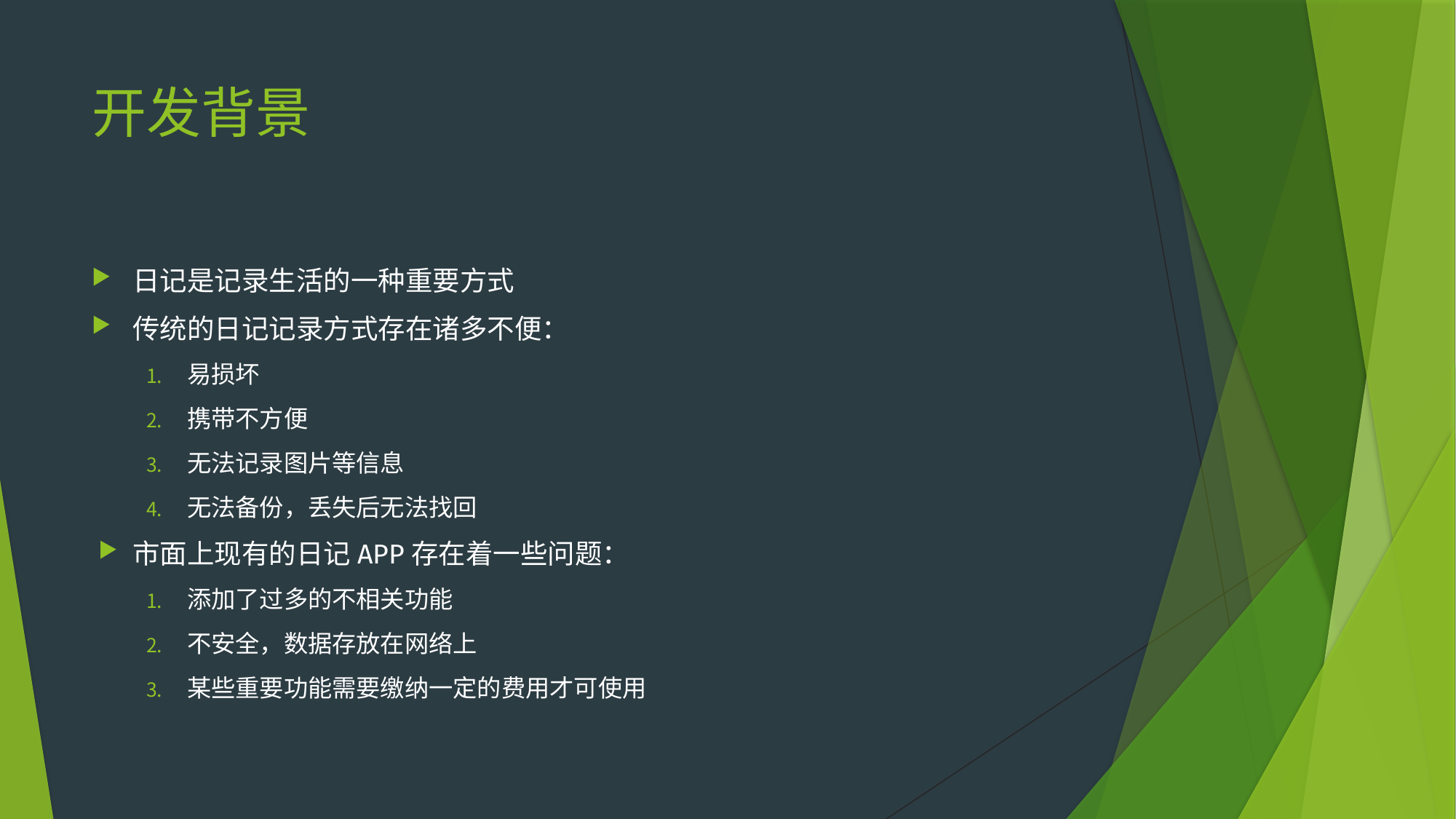

# 开发背景
日记是记录生活的一种重要方式
传统的日记记录方式存在诸多不便：
易损坏
携带不方便
无法记录图片等信息
无法备份，丢失后无法找回
市面上现有的日记APP存在着一些问题：
添加了过多的不相关功能
不安全，数据存放在网络上
某些重要功能需要缴纳一定的费用才可使用